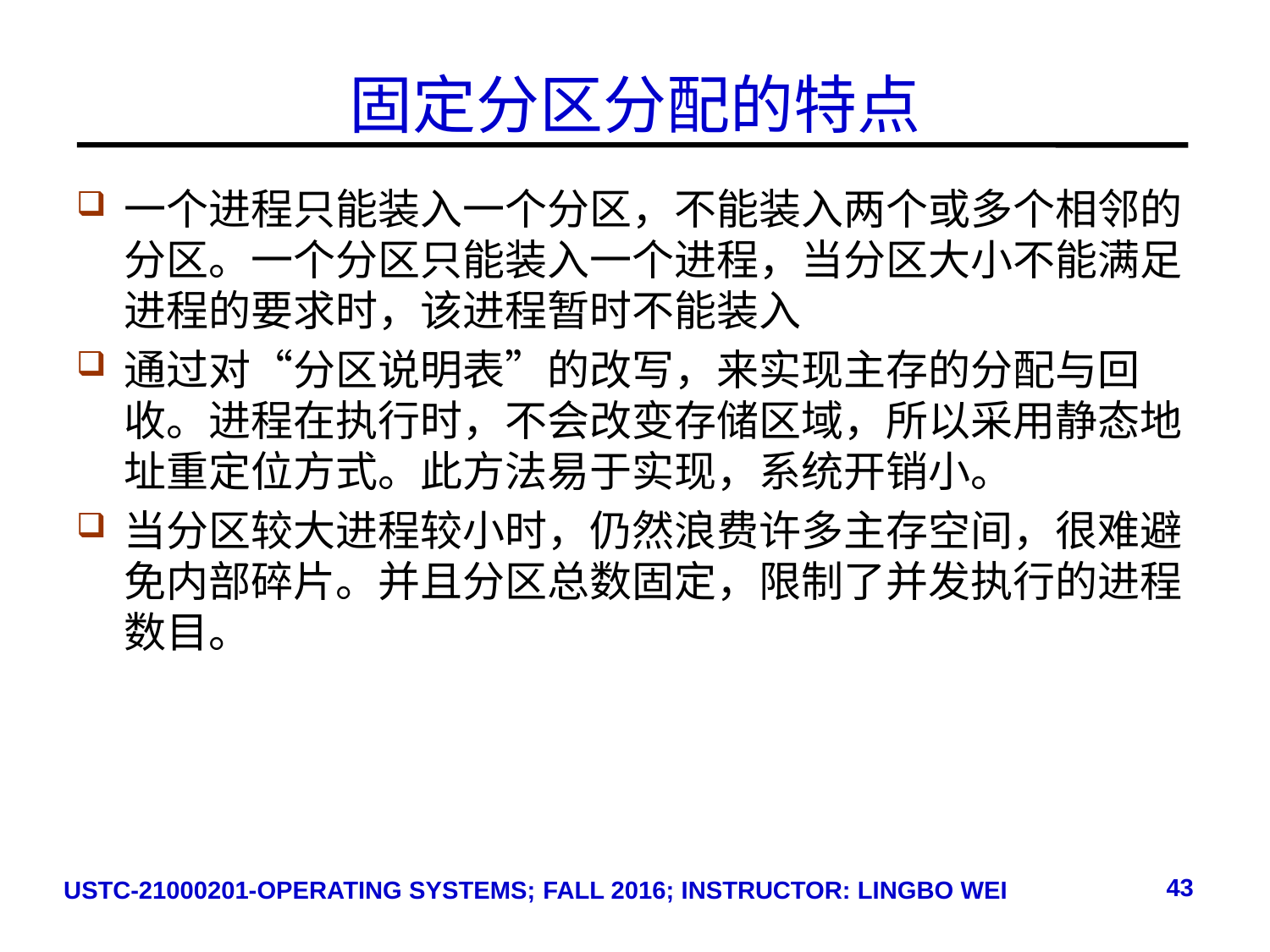

# 固定分区分配的特点
一个进程只能装入一个分区，不能装入两个或多个相邻的分区。一个分区只能装入一个进程，当分区大小不能满足进程的要求时，该进程暂时不能装入
通过对“分区说明表”的改写，来实现主存的分配与回收。进程在执行时，不会改变存储区域，所以采用静态地址重定位方式。此方法易于实现，系统开销小。
当分区较大进程较小时，仍然浪费许多主存空间，很难避免内部碎片。并且分区总数固定，限制了并发执行的进程数目。
43
USTC-21000201-OPERATING SYSTEMS; FALL 2016; INSTRUCTOR: LINGBO WEI